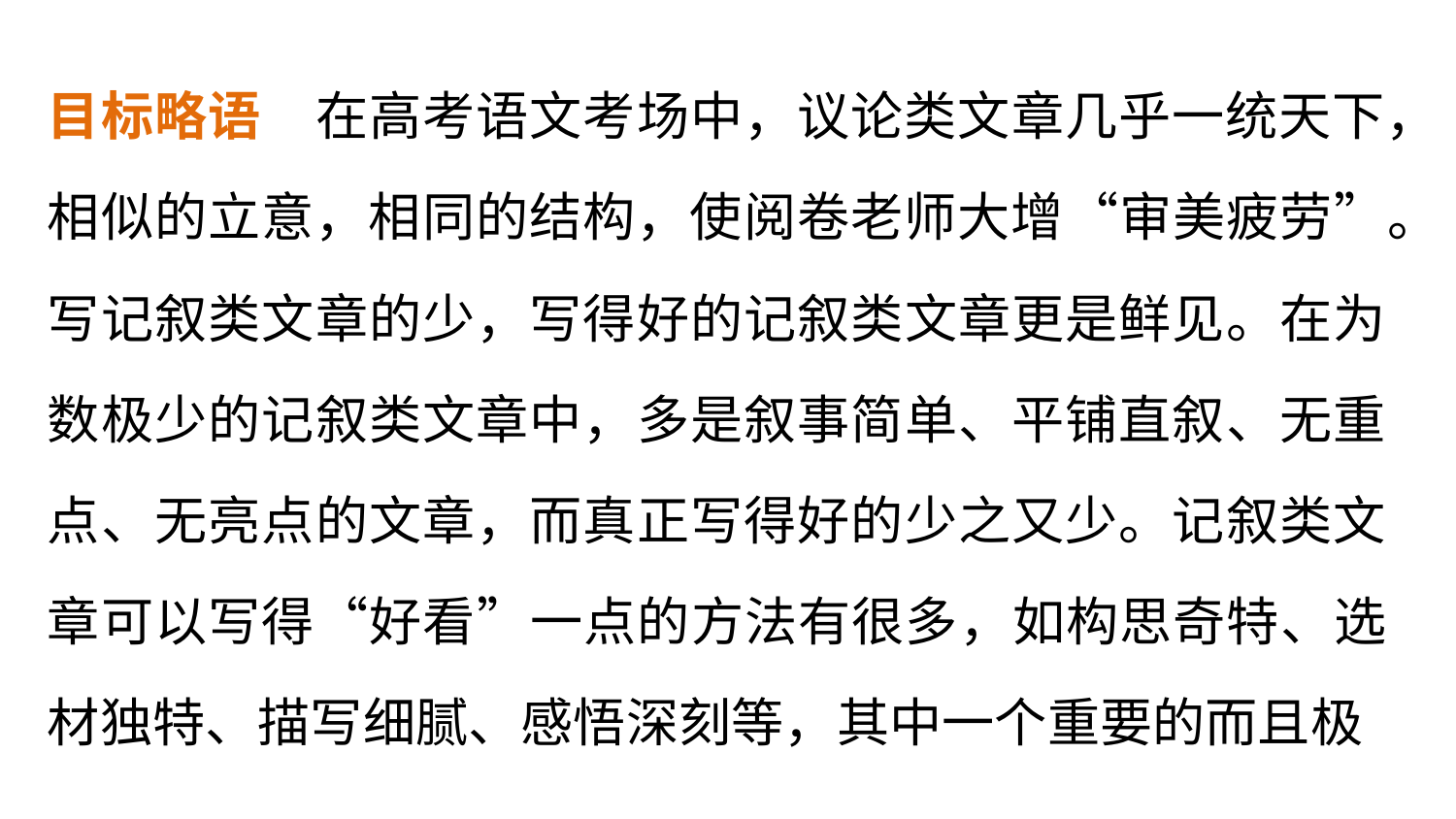

目标略语　在高考语文考场中，议论类文章几乎一统天下，相似的立意，相同的结构，使阅卷老师大增“审美疲劳”。写记叙类文章的少，写得好的记叙类文章更是鲜见。在为数极少的记叙类文章中，多是叙事简单、平铺直叙、无重点、无亮点的文章，而真正写得好的少之又少。记叙类文章可以写得“好看”一点的方法有很多，如构思奇特、选材独特、描写细腻、感悟深刻等，其中一个重要的而且极